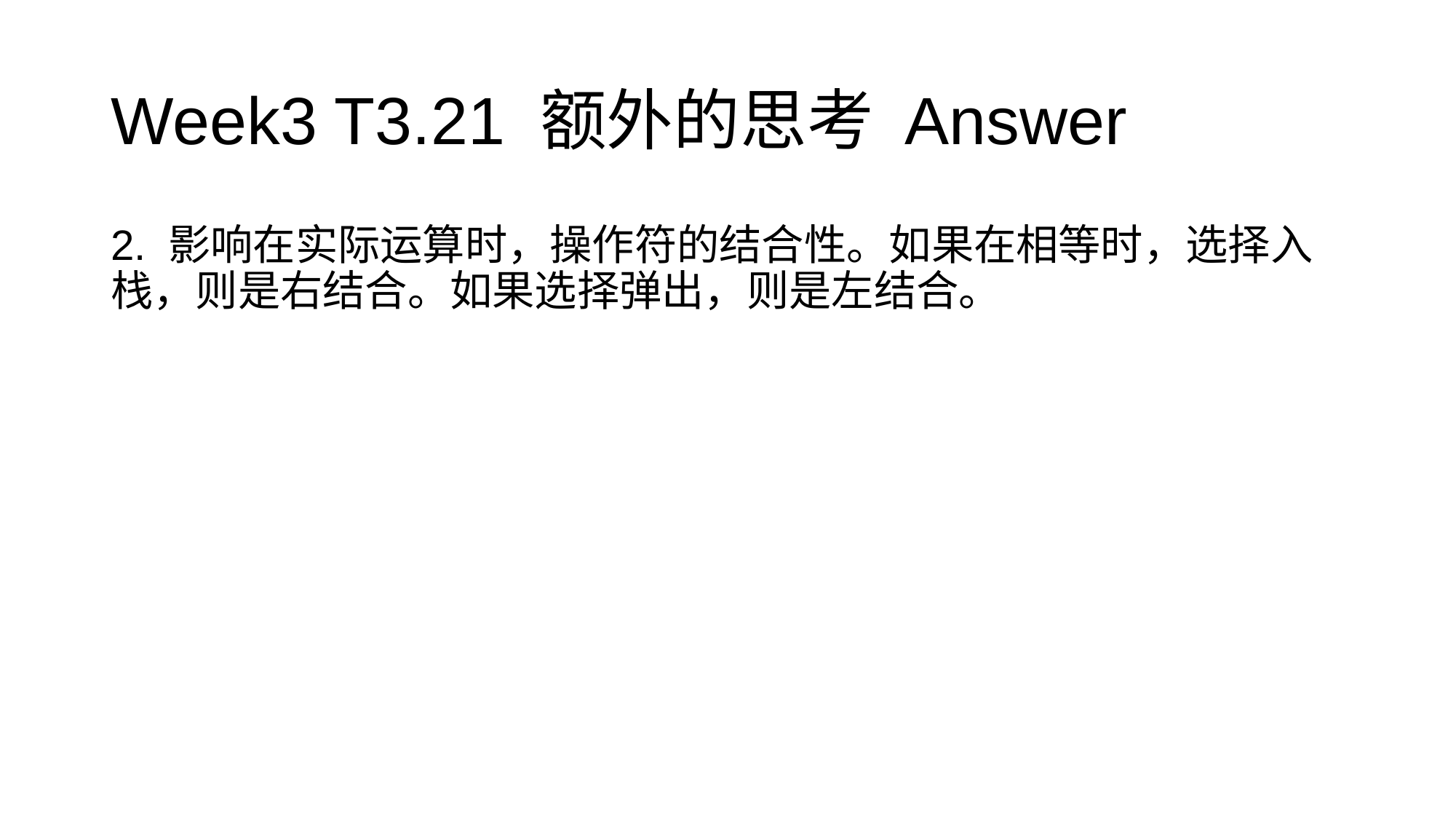

# Week3 T3.21 额外的思考 Answer
2. 影响在实际运算时，操作符的结合性。如果在相等时，选择入栈，则是右结合。如果选择弹出，则是左结合。